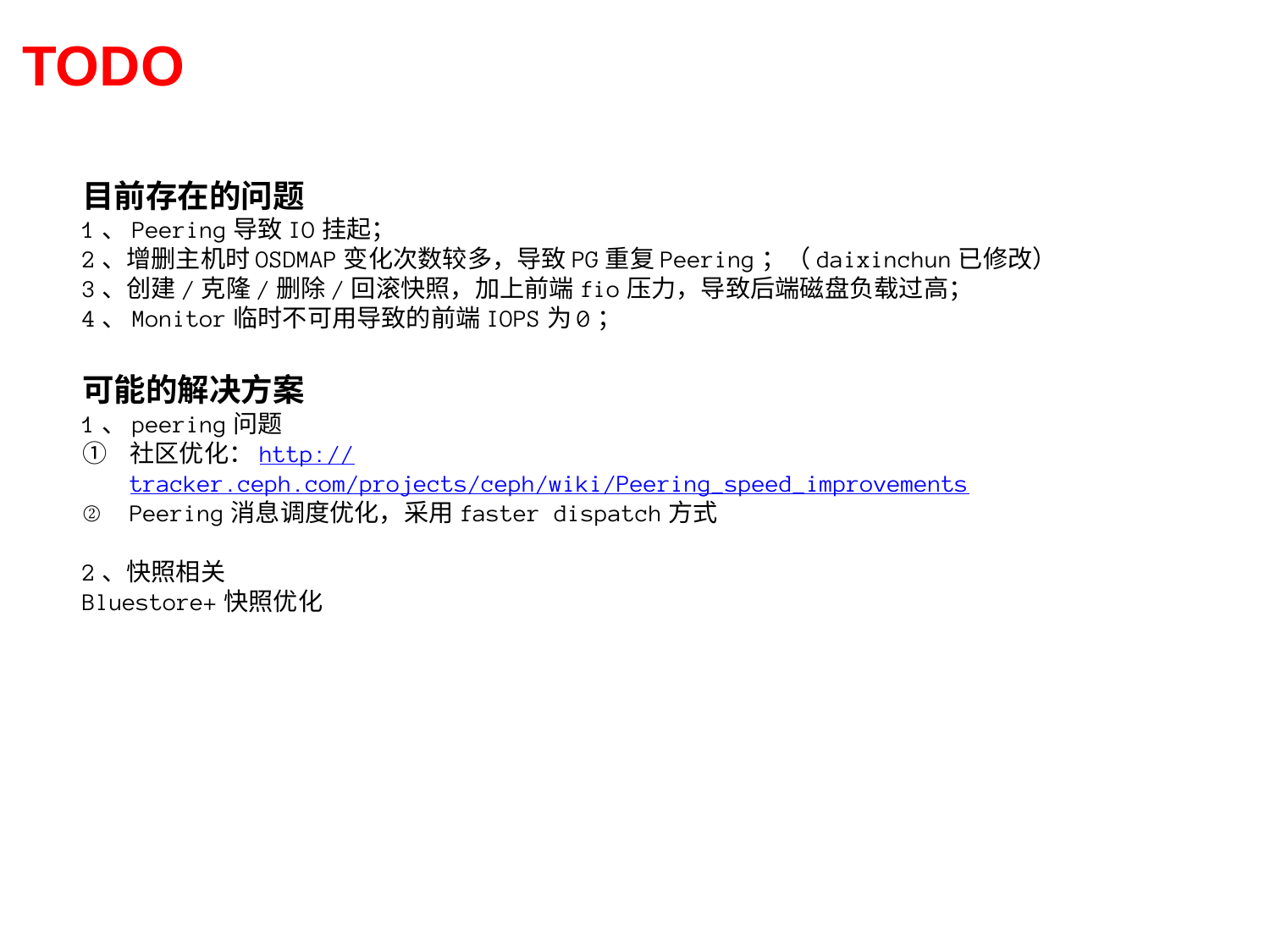

TODO
目前存在的问题
1、Peering导致IO挂起；
2、增删主机时OSDMAP变化次数较多，导致PG重复Peering；（daixinchun已修改）
3、创建/克隆/删除/回滚快照，加上前端fio压力，导致后端磁盘负载过高；
4、Monitor临时不可用导致的前端IOPS为0；

可能的解决方案
1、peering问题
社区优化：http://tracker.ceph.com/projects/ceph/wiki/Peering_speed_improvements
Peering消息调度优化，采用faster dispatch方式

2、快照相关
Bluestore+快照优化